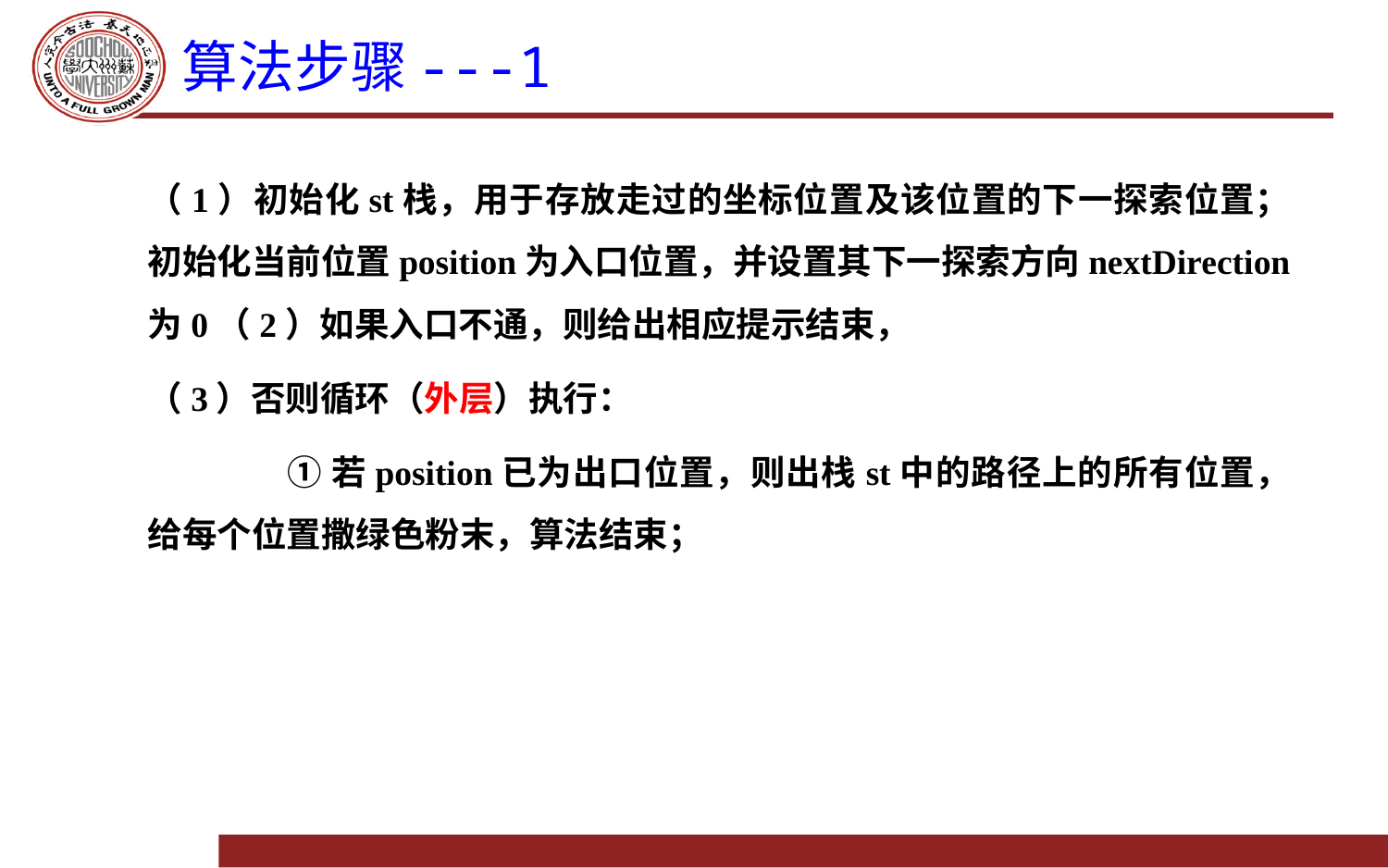

# 算法步骤---1
（1）初始化st栈，用于存放走过的坐标位置及该位置的下一探索位置；初始化当前位置position为入口位置，并设置其下一探索方向nextDirection为0（2）如果入口不通，则给出相应提示结束，
（3）否则循环（外层）执行：
	①若position已为出口位置，则出栈st中的路径上的所有位置，给每个位置撒绿色粉末，算法结束；